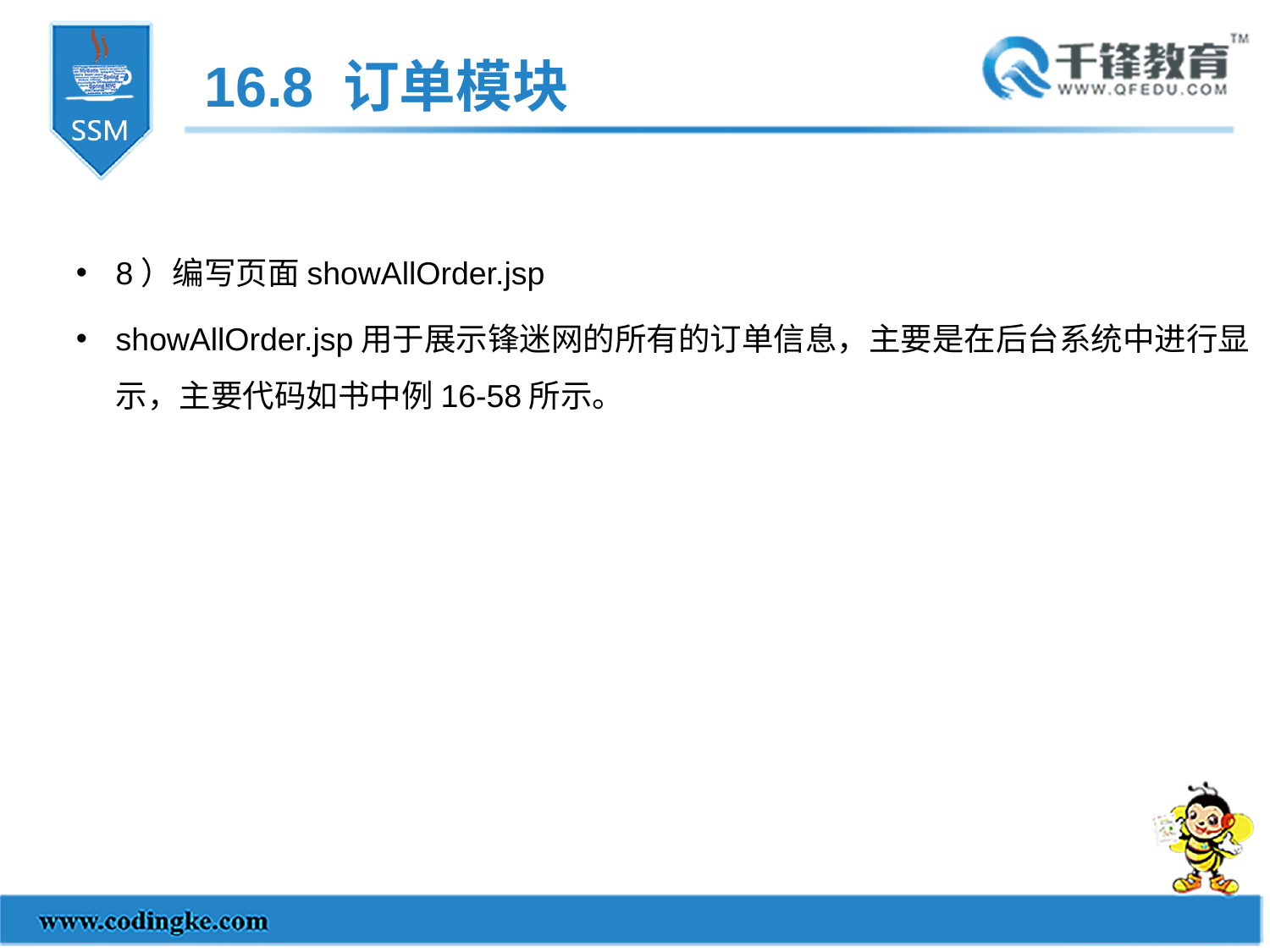

16.8 订单模块
8）编写页面showAllOrder.jsp
showAllOrder.jsp用于展示锋迷网的所有的订单信息，主要是在后台系统中进行显示，主要代码如书中例16-58所示。